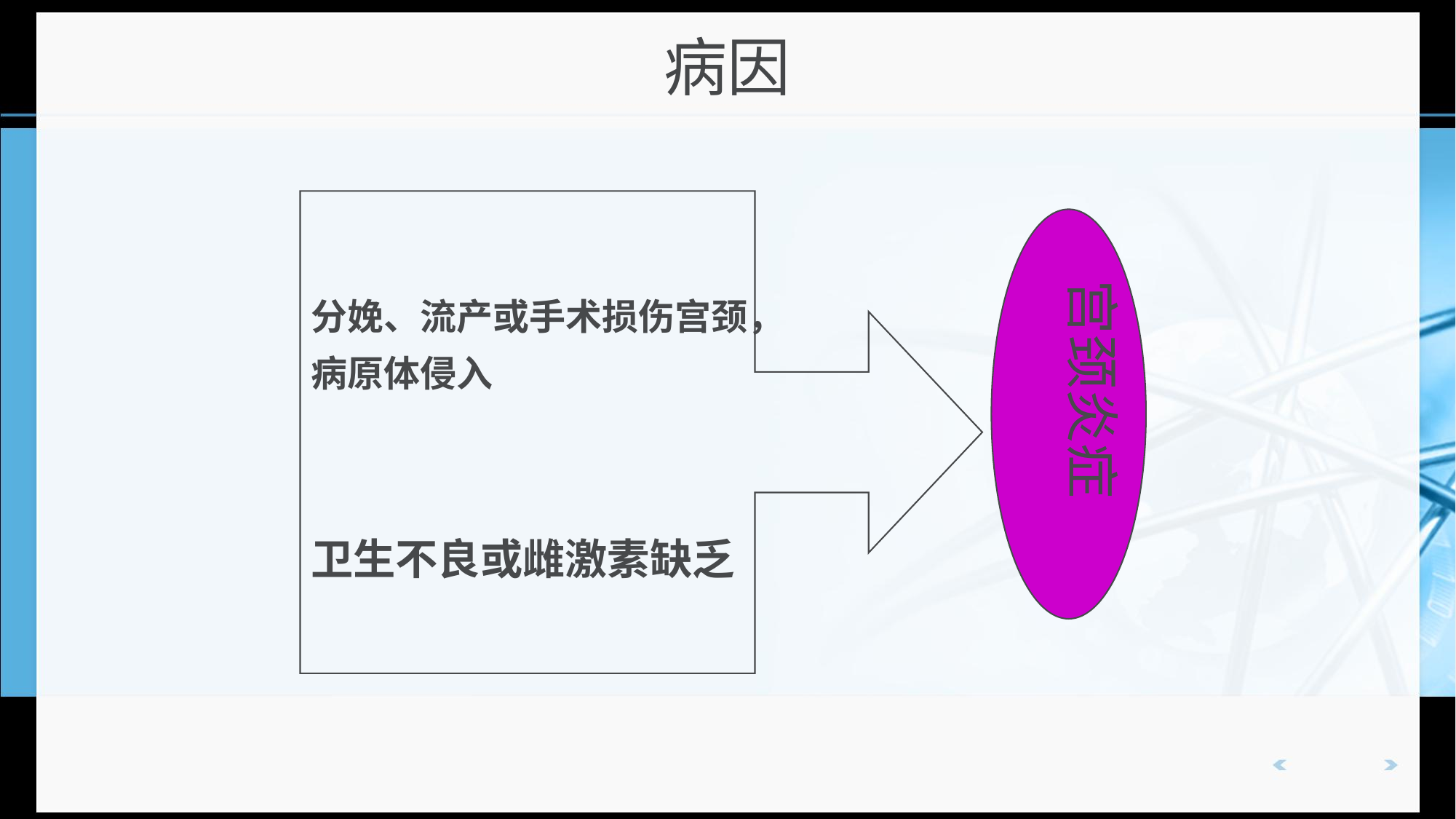

# 病因

分娩、流产或手术损伤宫颈，
病原体侵入

卫生不良或雌激素缺乏
宫颈炎症